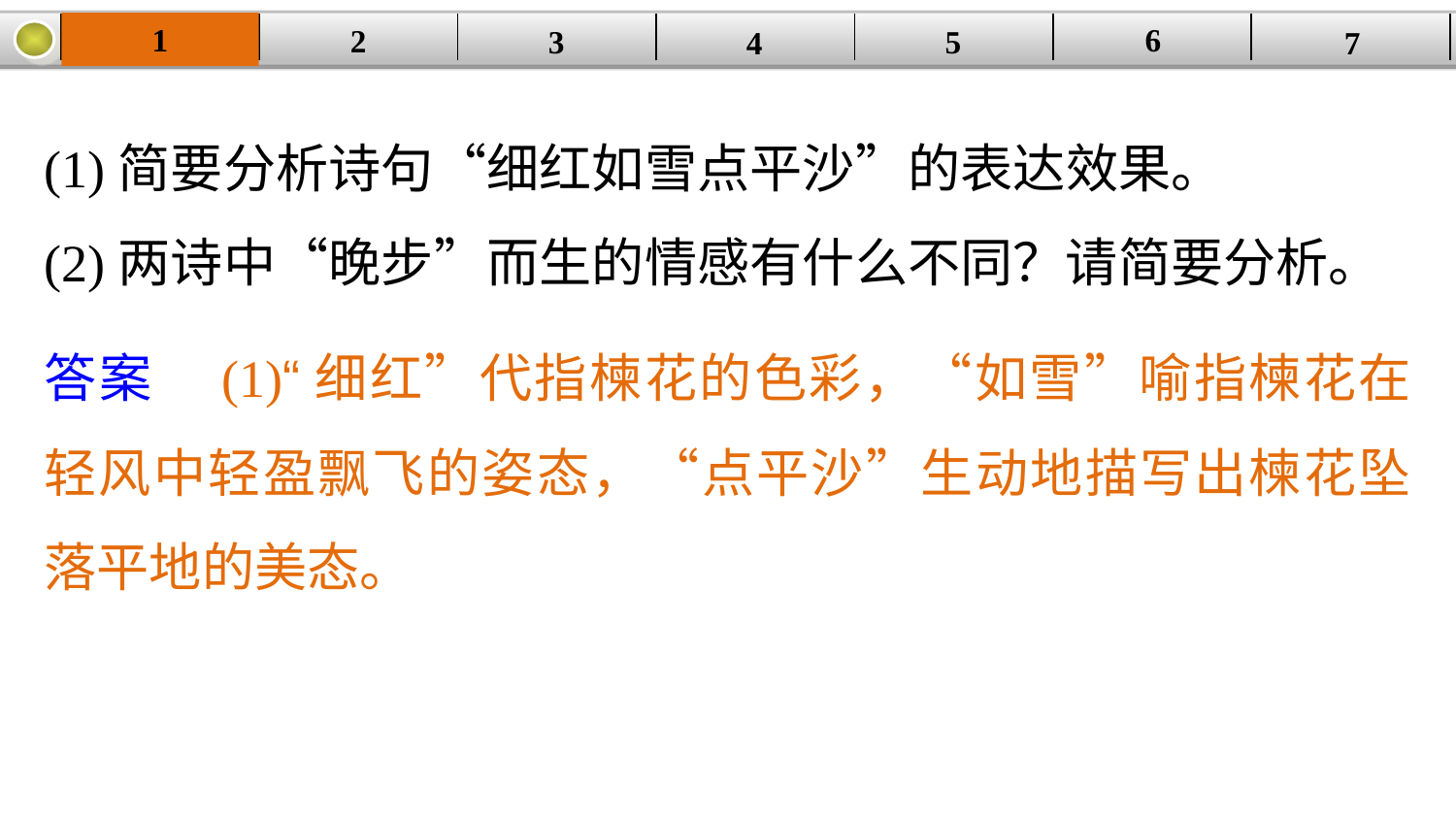

1
6
2
|  |  |  |  |  |  |  |
| --- | --- | --- | --- | --- | --- | --- |
3
5
7
4

(1)简要分析诗句“细红如雪点平沙”的表达效果。
(2)两诗中“晚步”而生的情感有什么不同？请简要分析。
答案　(1)“细红”代指楝花的色彩，“如雪”喻指楝花在轻风中轻盈飘飞的姿态，“点平沙”生动地描写出楝花坠落平地的美态。